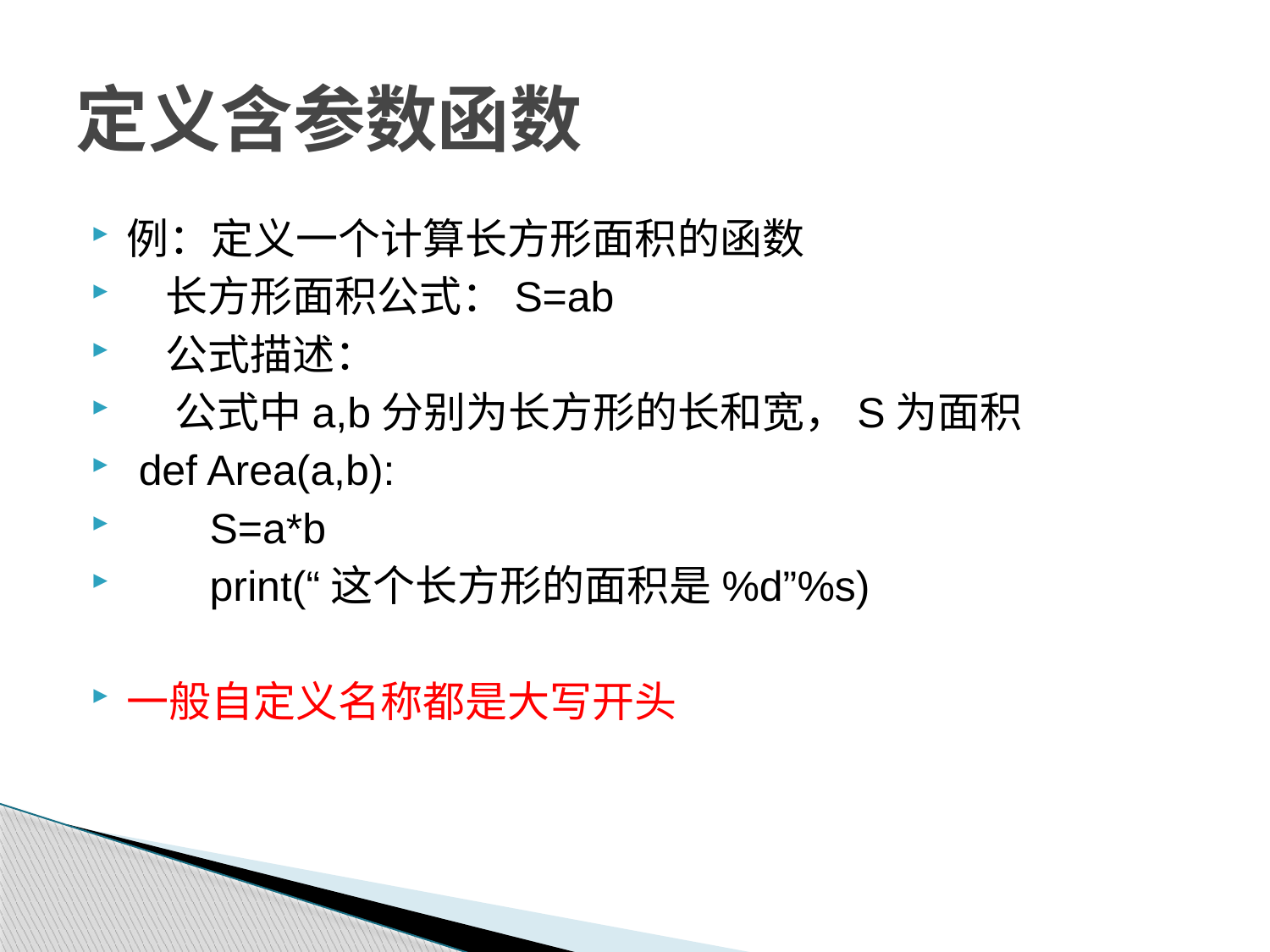

# 定义含参数函数
例：定义一个计算长方形面积的函数
   长方形面积公式：S=ab
   公式描述：
    公式中a,b分别为长方形的长和宽，S为面积
 def Area(a,b):
       S=a*b
       print(“这个长方形的面积是%d”%s)

一般自定义名称都是大写开头